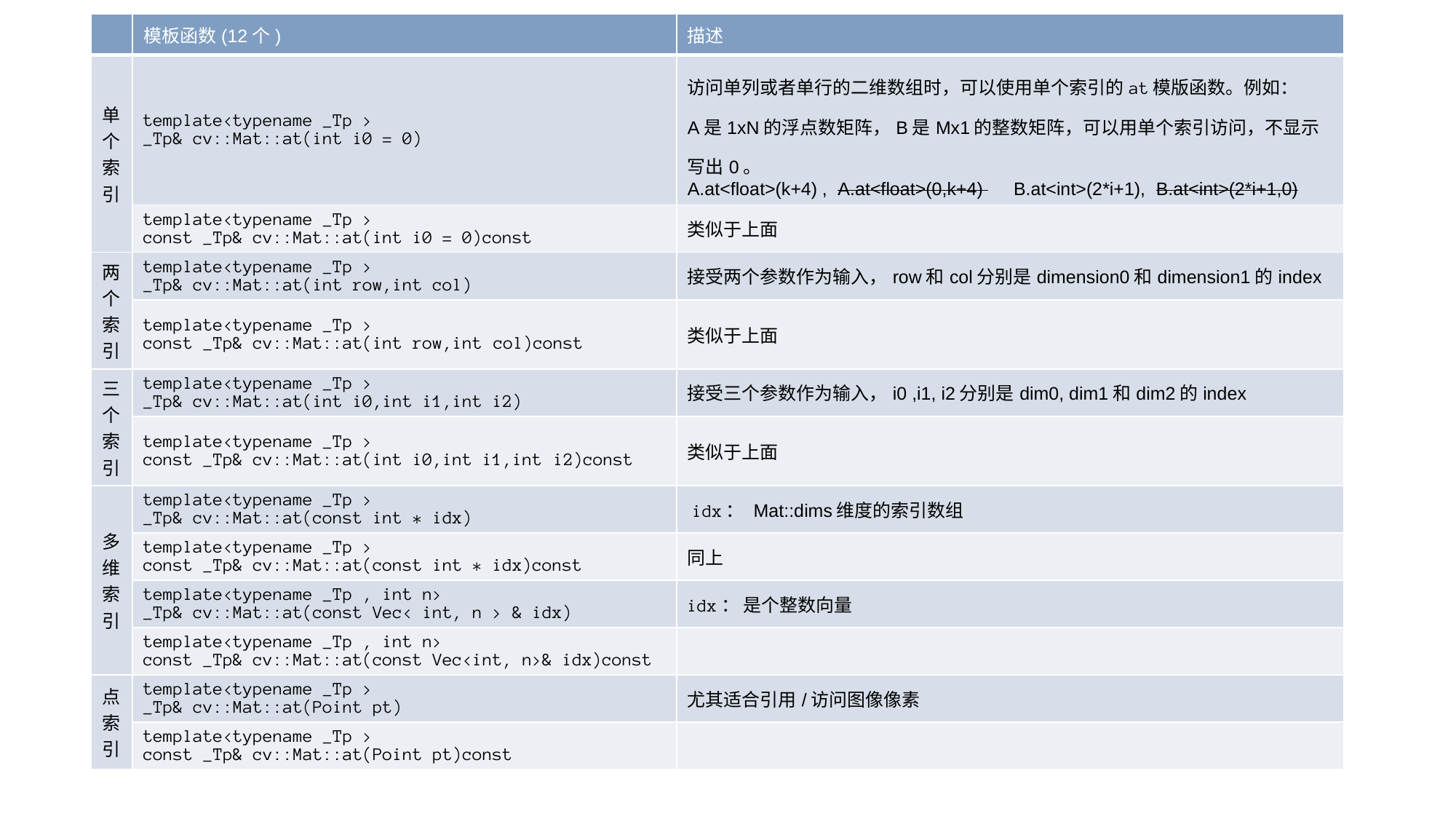

|  | 模板函数(12个) | 描述 |
| --- | --- | --- |
| 单个 索引 | template<typename \_Tp > \_Tp& cv::Mat::at(int i0 = 0) | 访问单列或者单行的二维数组时，可以使用单个索引的at模版函数。例如： A是1xN的浮点数矩阵，B是Mx1的整数矩阵，可以用单个索引访问，不显示写出0。 A.at<float>(k+4) , A.at<float>(0,k+4) B.at<int>(2\*i+1), B.at<int>(2\*i+1,0) |
|  | template<typename \_Tp > const \_Tp& cv::Mat::at(int i0 = 0)const | 类似于上面 |
| 两个 索引 | template<typename \_Tp > \_Tp& cv::Mat::at(int row,int col) | 接受两个参数作为输入，row和col分别是dimension0和dimension1的index |
|  | template<typename \_Tp > const \_Tp& cv::Mat::at(int row,int col)const | 类似于上面 |
| 三个索引 | template<typename \_Tp > \_Tp& cv::Mat::at(int i0,int i1,int i2) | 接受三个参数作为输入，i0 ,i1, i2分别是dim0, dim1和dim2的index |
|  | template<typename \_Tp > const \_Tp& cv::Mat::at(int i0,int i1,int i2)const | 类似于上面 |
| 多维索引 | template<typename \_Tp > \_Tp& cv::Mat::at(const int \* idx) | idx： Mat::dims维度的索引数组 |
|  | template<typename \_Tp > const \_Tp& cv::Mat::at(const int \* idx)const | 同上 |
|  | template<typename \_Tp , int n> \_Tp& cv::Mat::at(const Vec< int, n > & idx) | idx： 是个整数向量 |
|  | template<typename \_Tp , int n> const \_Tp& cv::Mat::at(const Vec<int, n>& idx)const |  |
| 点索引 | template<typename \_Tp > \_Tp& cv::Mat::at(Point pt) | 尤其适合引用/访问图像像素 |
|  | template<typename \_Tp > const \_Tp& cv::Mat::at(Point pt)const |  |